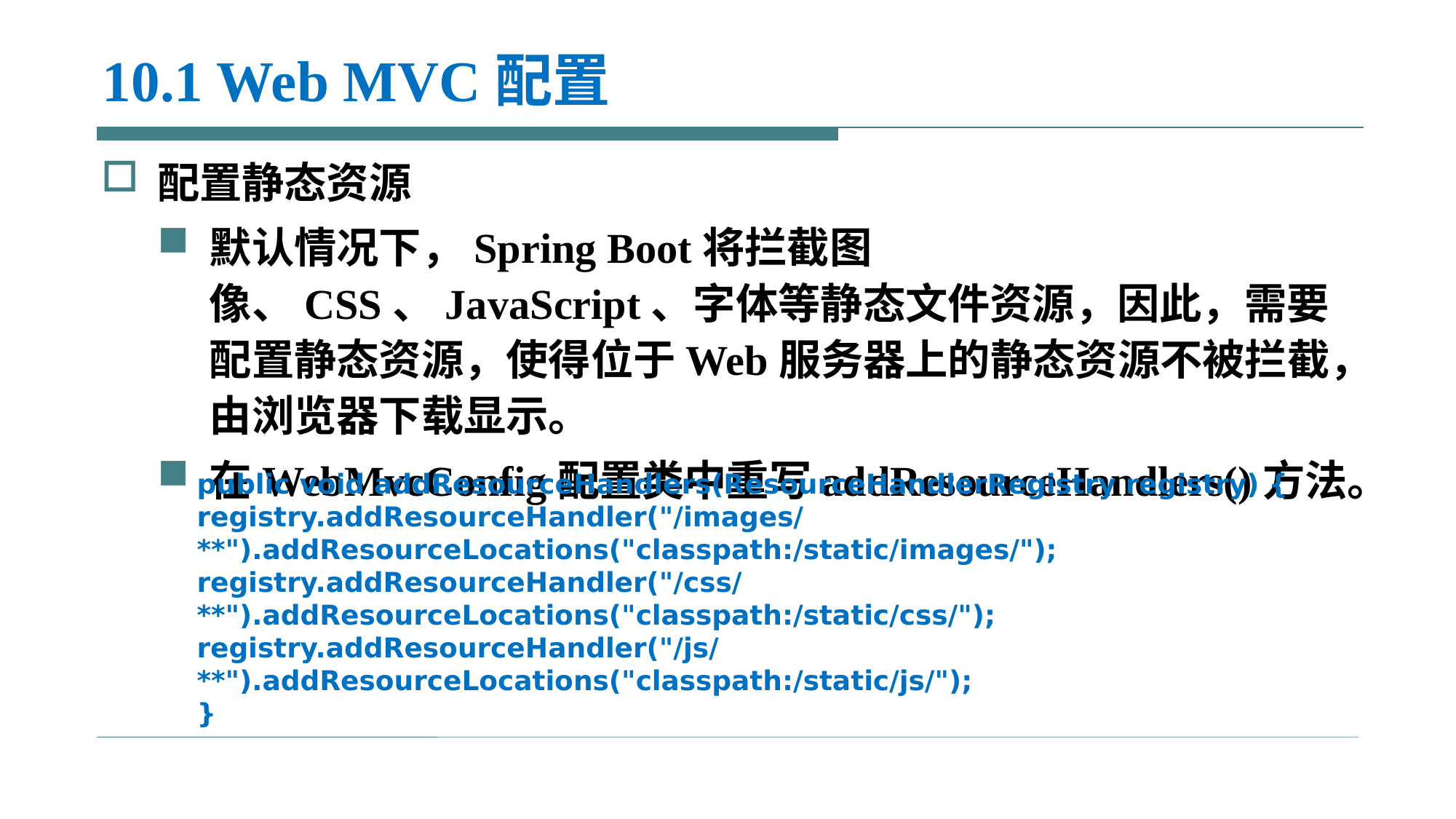

# 10.1 Web MVC配置
配置静态资源
默认情况下，Spring Boot将拦截图像、CSS、JavaScript、字体等静态文件资源，因此，需要配置静态资源，使得位于Web服务器上的静态资源不被拦截，由浏览器下载显示。
在WebMvcConfig配置类中重写addResourceHandlers()方法。
public void addResourceHandlers(ResourceHandlerRegistry registry) {
registry.addResourceHandler("/images/**").addResourceLocations("classpath:/static/images/");
registry.addResourceHandler("/css/**").addResourceLocations("classpath:/static/css/");
registry.addResourceHandler("/js/**").addResourceLocations("classpath:/static/js/");
}
9